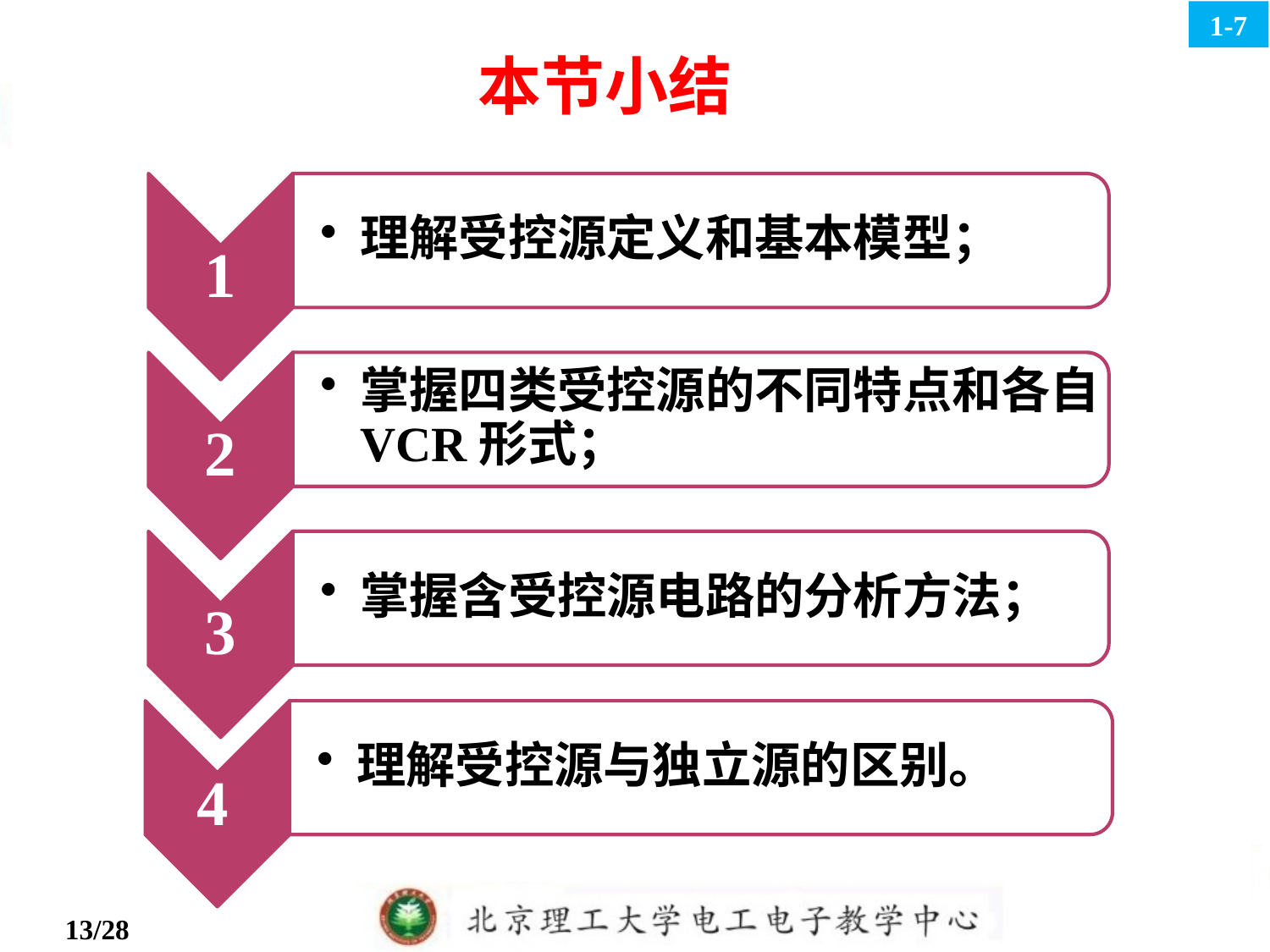

1-7
本节小结
1
理解受控源定义和基本模型；
2
掌握四类受控源的不同特点和各自VCR形式；
3
掌握含受控源电路的分析方法；

理解受控源与独立源的区别。
4